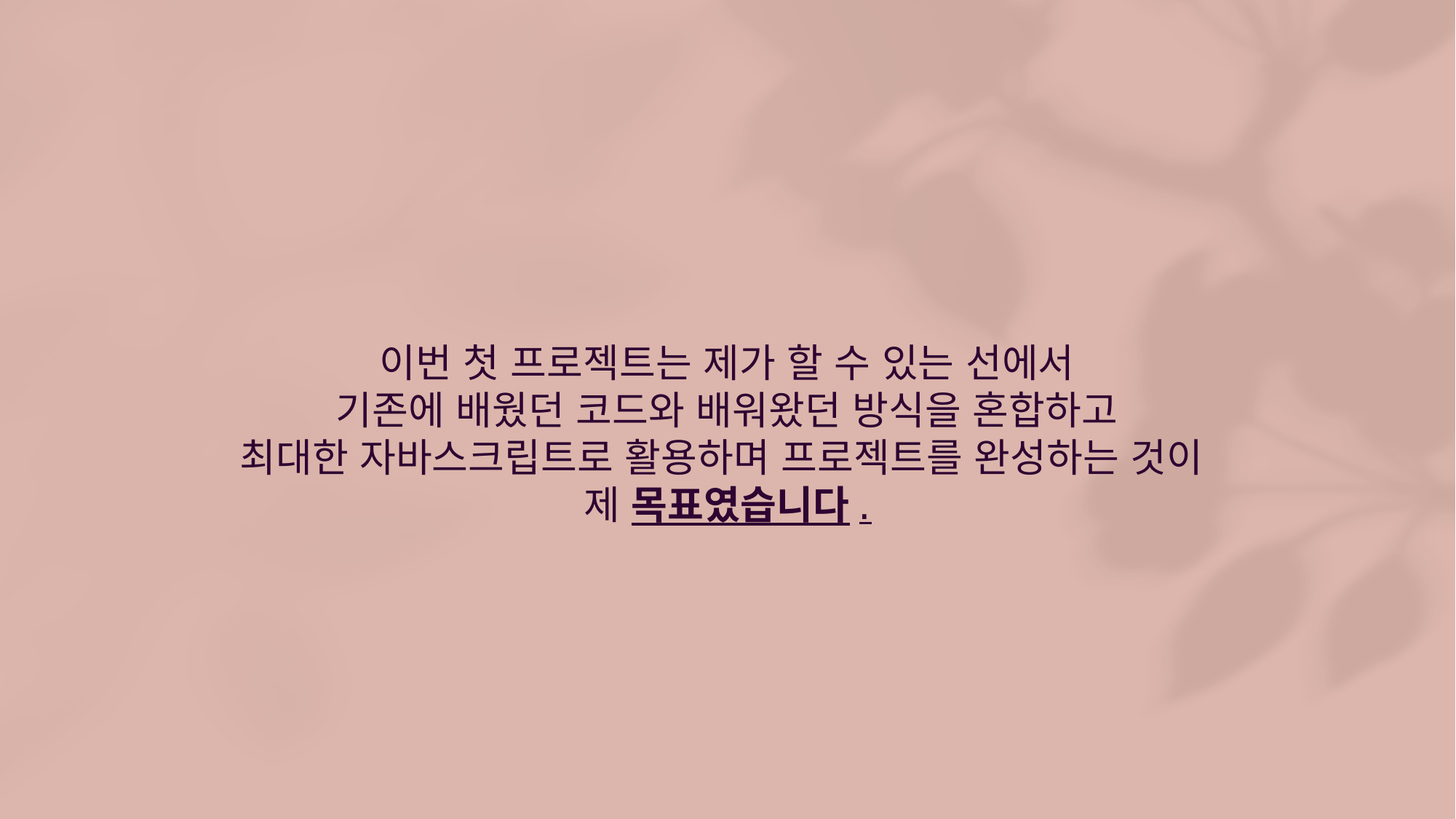

이번 첫 프로젝트는 제가 할 수 있는 선에서
기존에 배웠던 코드와 배워왔던 방식을 혼합하고
최대한 자바스크립트로 활용하며 프로젝트를 완성하는 것이
제 목표였습니다.